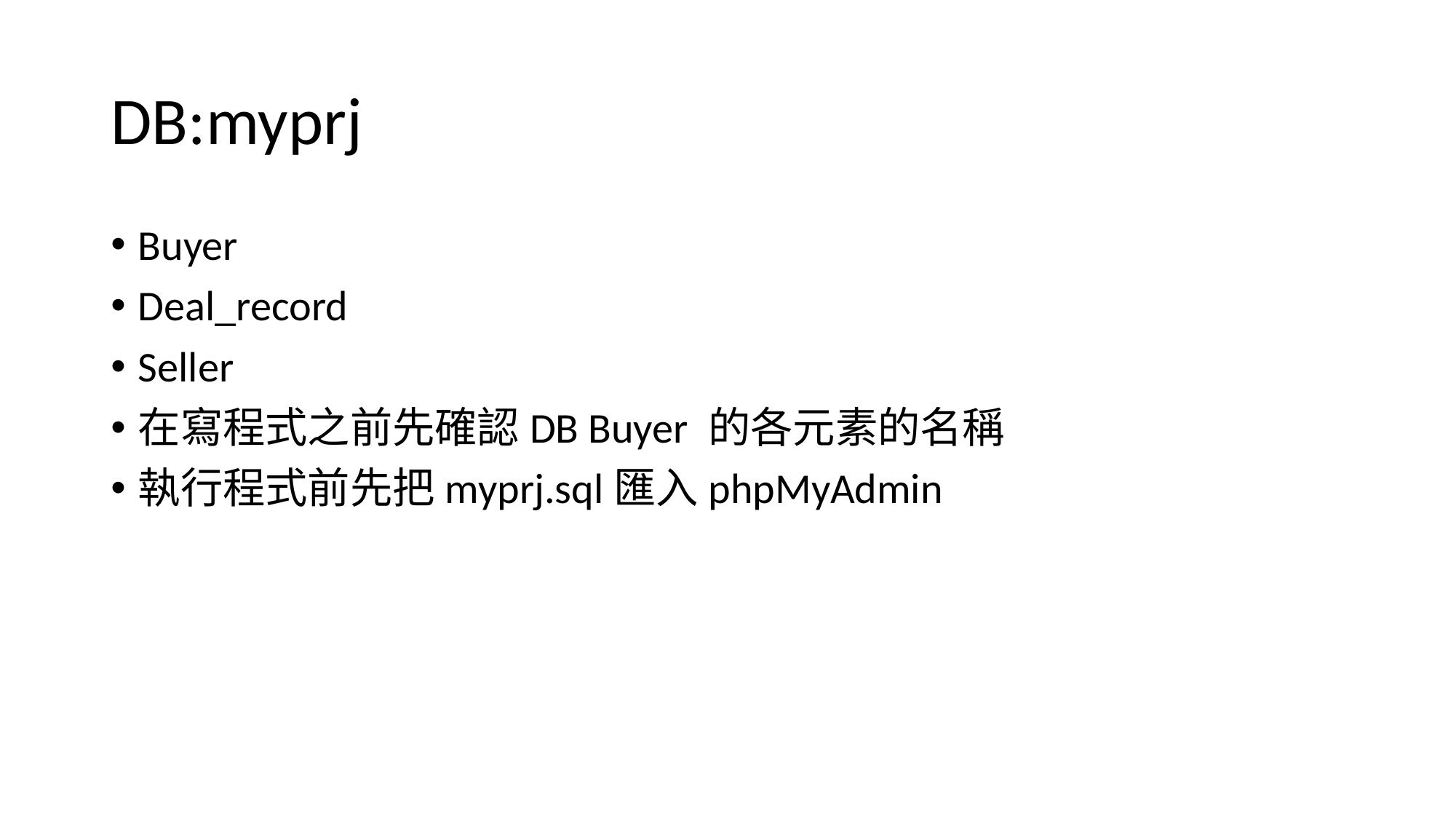

# DB:myprj
Buyer
Deal_record
Seller
在寫程式之前先確認DB Buyer 的各元素的名稱
執行程式前先把myprj.sql匯入phpMyAdmin